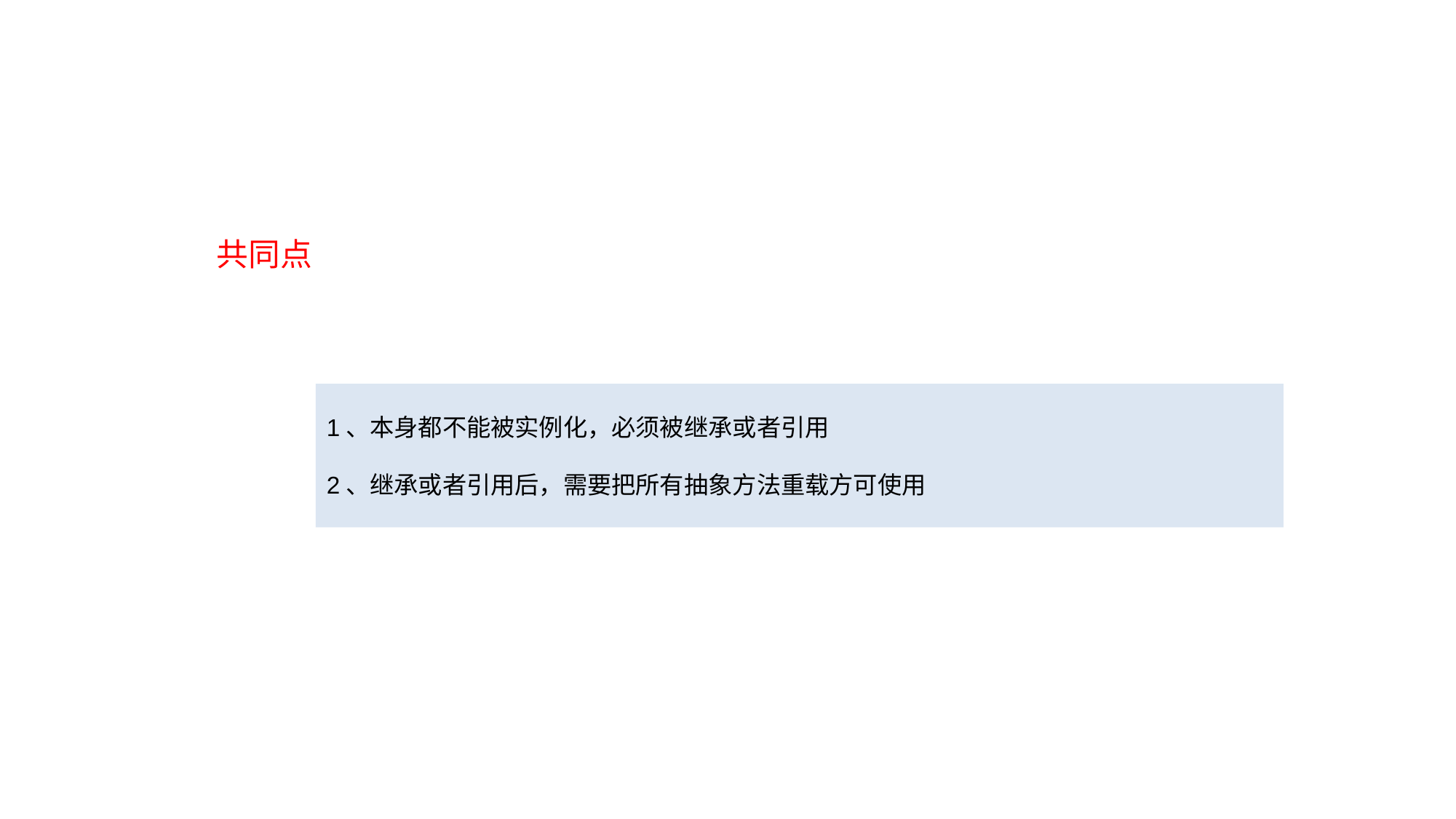

共同点
1、本身都不能被实例化，必须被继承或者引用

2、继承或者引用后，需要把所有抽象方法重载方可使用